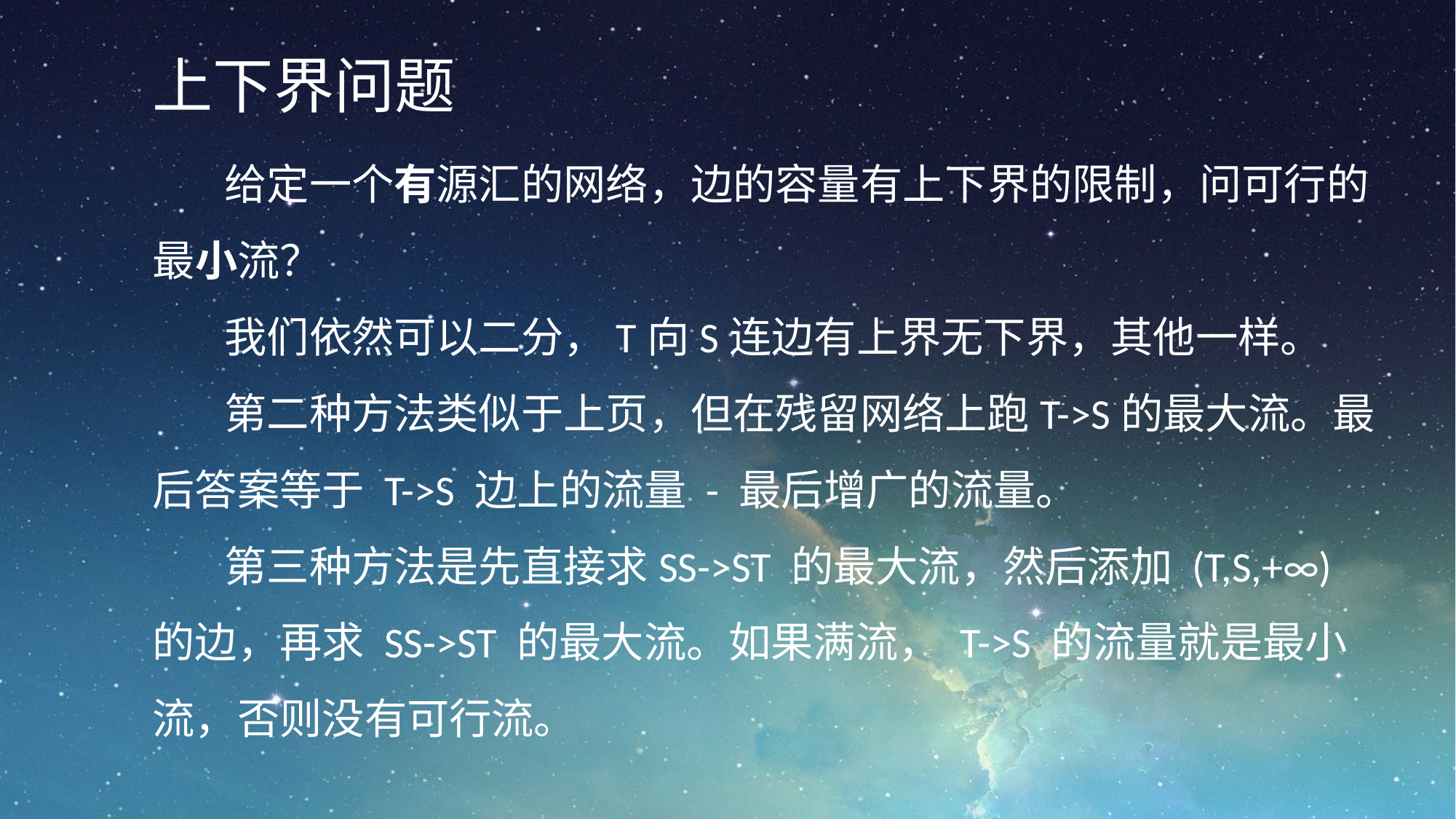

上下界问题
给定一个有源汇的网络，边的容量有上下界的限制，问可行的最小流？
我们依然可以二分，T向S连边有上界无下界，其他一样。
第二种方法类似于上页，但在残留网络上跑T->S的最大流。最后答案等于 T->S 边上的流量 - 最后增广的流量。
第三种方法是先直接求SS->ST 的最大流，然后添加 (T,S,+∞) 的边，再求 SS->ST 的最大流。如果满流， T->S 的流量就是最小流，否则没有可行流。